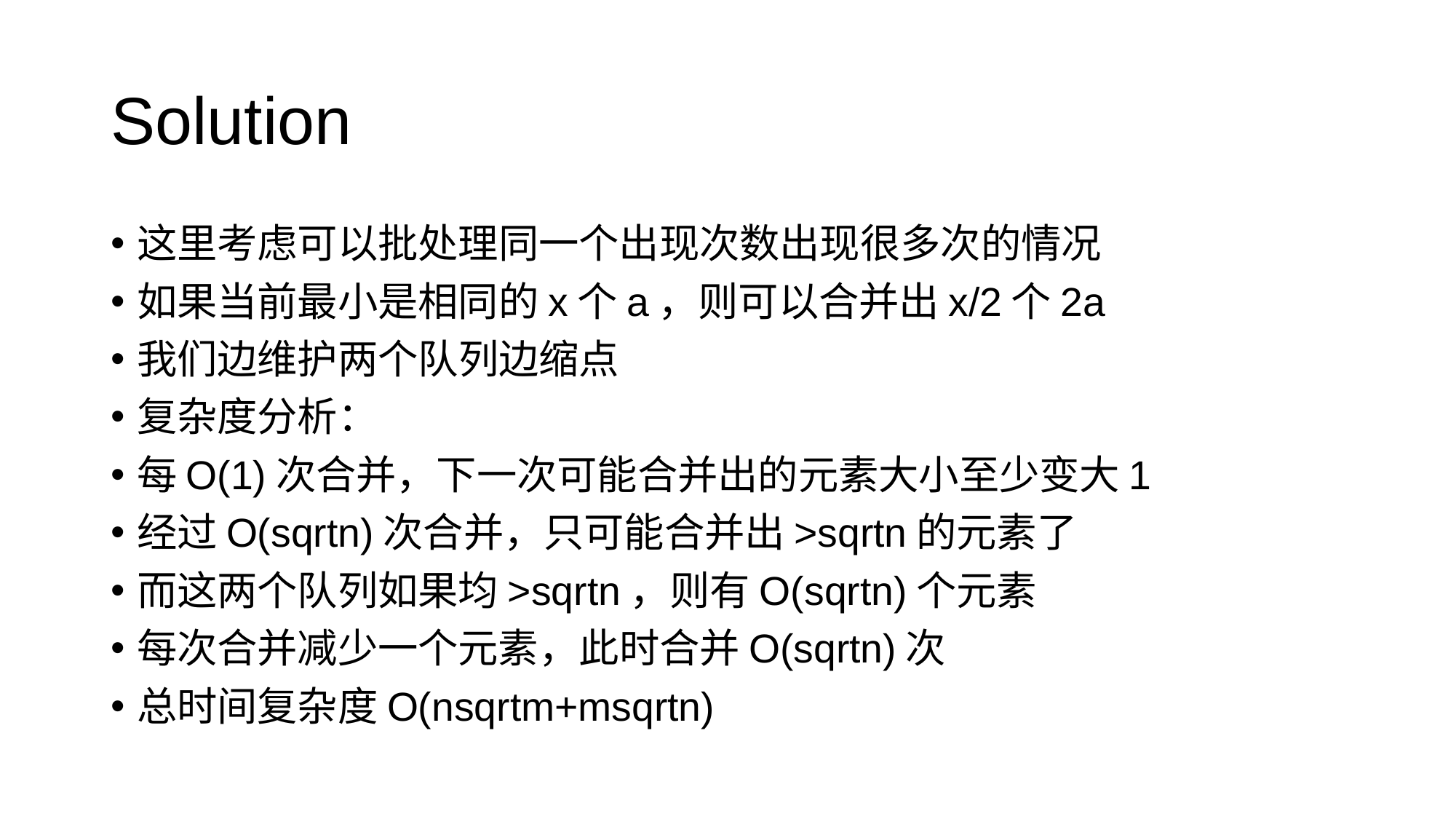

# Solution
这里考虑可以批处理同一个出现次数出现很多次的情况
如果当前最小是相同的x个a，则可以合并出x/2个2a
我们边维护两个队列边缩点
复杂度分析：
每O(1)次合并，下一次可能合并出的元素大小至少变大1
经过O(sqrtn)次合并，只可能合并出>sqrtn的元素了
而这两个队列如果均>sqrtn，则有O(sqrtn)个元素
每次合并减少一个元素，此时合并O(sqrtn)次
总时间复杂度O(nsqrtm+msqrtn)